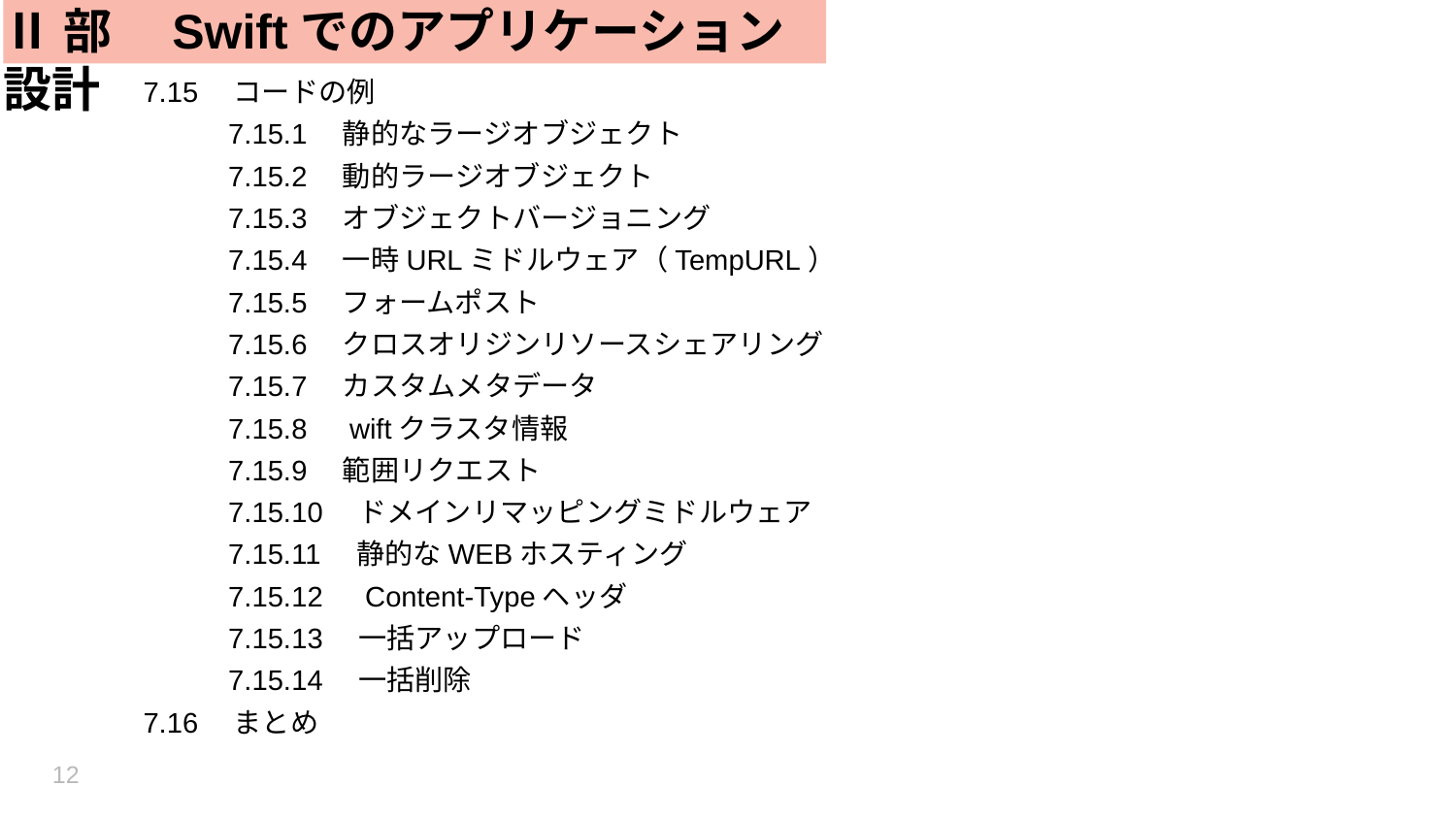

# Ⅱ部　Swiftでのアプリケーション設計
　　　7.15　コードの例
　　　　　　7.15.1　静的なラージオブジェクト
　　　　　　7.15.2　動的ラージオブジェクト
　　　　　　7.15.3　オブジェクトバージョニング
　　　　　　7.15.4　一時URLミドルウェア（TempURL）
　　　　　　7.15.5　フォームポスト
　　　　　　7.15.6　クロスオリジンリソースシェアリング
　　　　　　7.15.7　カスタムメタデータ
　　　　　　7.15.8　wiftクラスタ情報
　　　　　　7.15.9　範囲リクエスト
　　　　　　7.15.10　ドメインリマッピングミドルウェア
　　　　　　7.15.11　静的なWEBホスティング
　　　　　　7.15.12　Content-Typeヘッダ
　　　　　　7.15.13　一括アップロード
　　　　　　7.15.14　一括削除
　　　7.16　まとめ